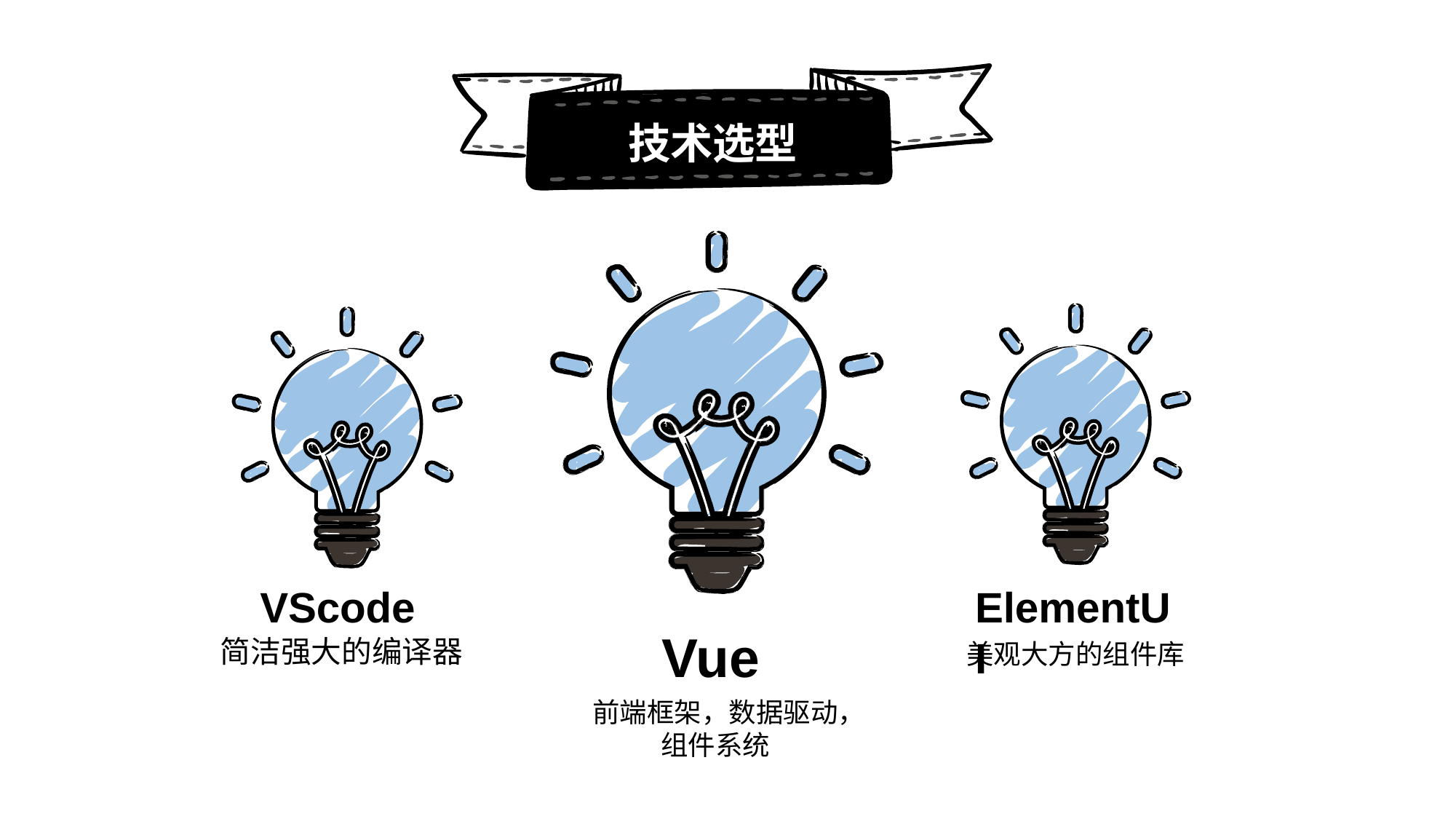

技术选型

VScode
简洁强大的编译器
ElementUI
美观大方的组件库
Vue
前端框架，数据驱动，组件系统